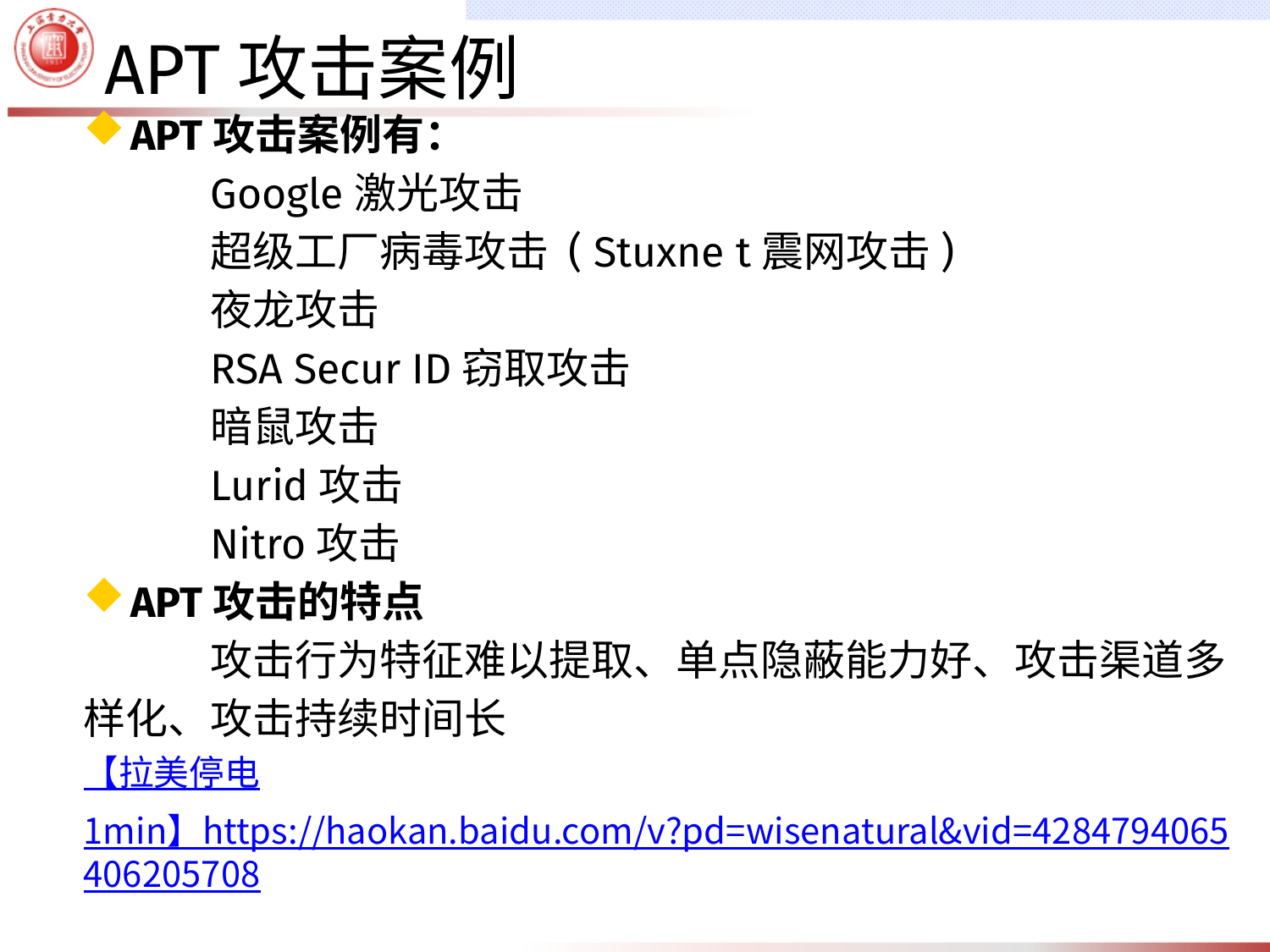

APT攻击案例
APT攻击案例有：
	Google激光攻击
	超级工厂病毒攻击 ( Stuxne t震网攻击)
	夜龙攻击
	RSA Secur ID窃取攻击
	暗鼠攻击
	Lurid攻击
	Nitro攻击
APT攻击的特点
	攻击行为特征难以提取、单点隐蔽能力好、攻击渠道多样化、攻击持续时间长
【拉美停电1min】https://haokan.baidu.com/v?pd=wisenatural&vid=4284794065406205708